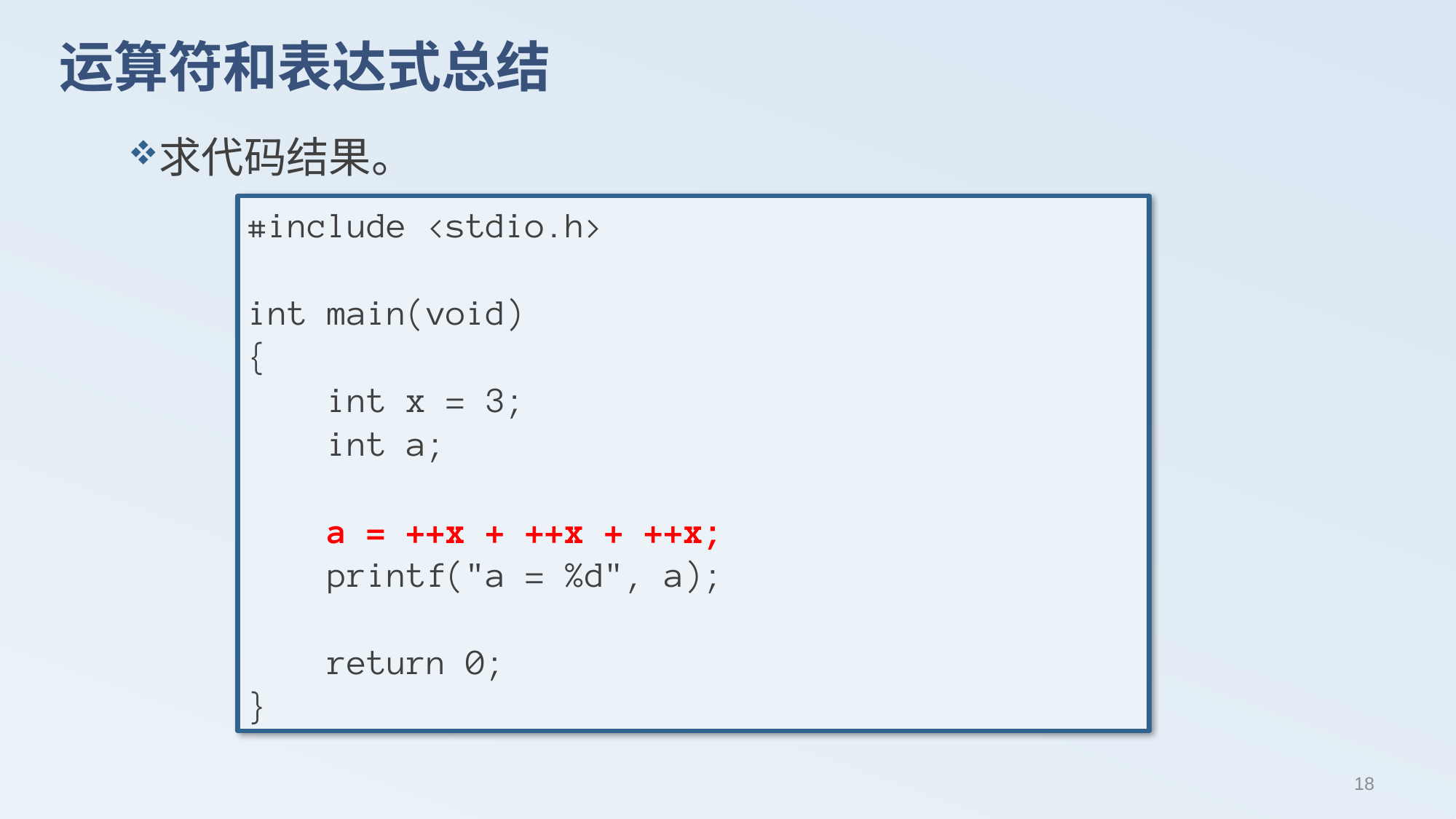

# 运算符和表达式总结
求代码结果。
#include <stdio.h>

int main(void)
{
    int x = 3;
    int a;

    a = ++x + ++x + ++x;
    printf("a = %d", a);

    return 0;
}